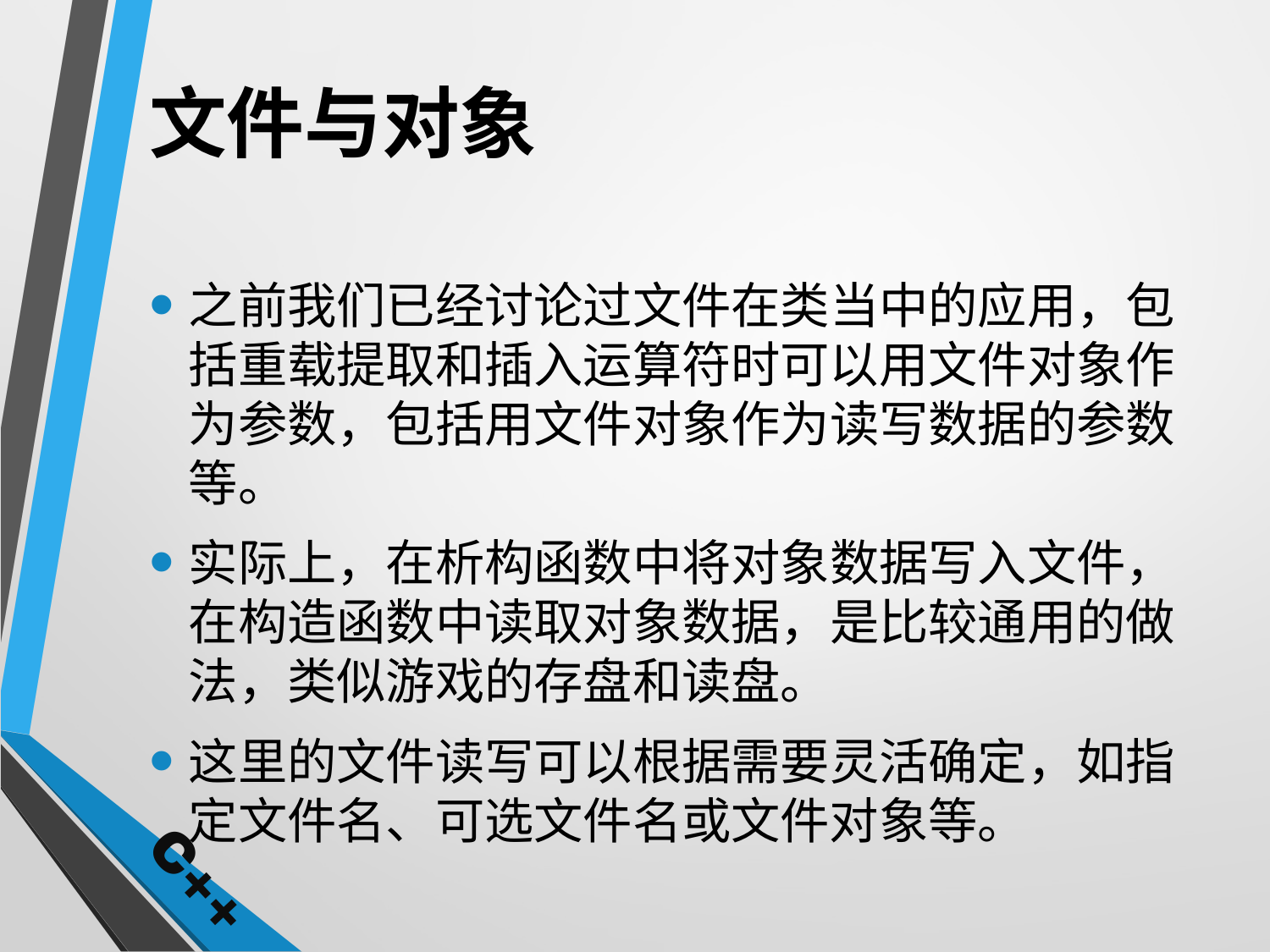

# 文件与对象
之前我们已经讨论过文件在类当中的应用，包括重载提取和插入运算符时可以用文件对象作为参数，包括用文件对象作为读写数据的参数等。
实际上，在析构函数中将对象数据写入文件，在构造函数中读取对象数据，是比较通用的做法，类似游戏的存盘和读盘。
这里的文件读写可以根据需要灵活确定，如指定文件名、可选文件名或文件对象等。